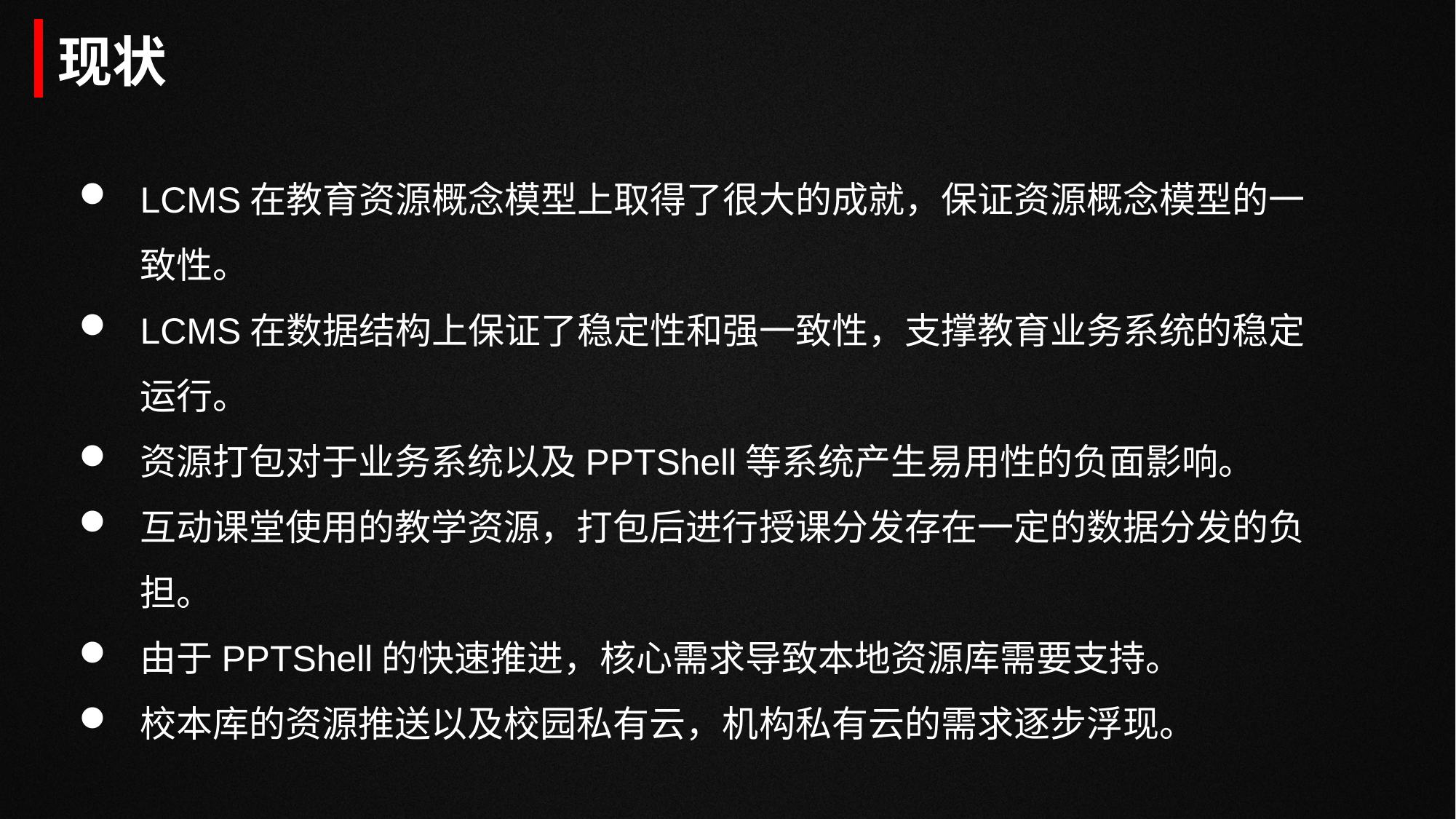

现状
LCMS在教育资源概念模型上取得了很大的成就，保证资源概念模型的一致性。
LCMS在数据结构上保证了稳定性和强一致性，支撑教育业务系统的稳定运行。
资源打包对于业务系统以及PPTShell等系统产生易用性的负面影响。
互动课堂使用的教学资源，打包后进行授课分发存在一定的数据分发的负担。
由于PPTShell的快速推进，核心需求导致本地资源库需要支持。
校本库的资源推送以及校园私有云，机构私有云的需求逐步浮现。